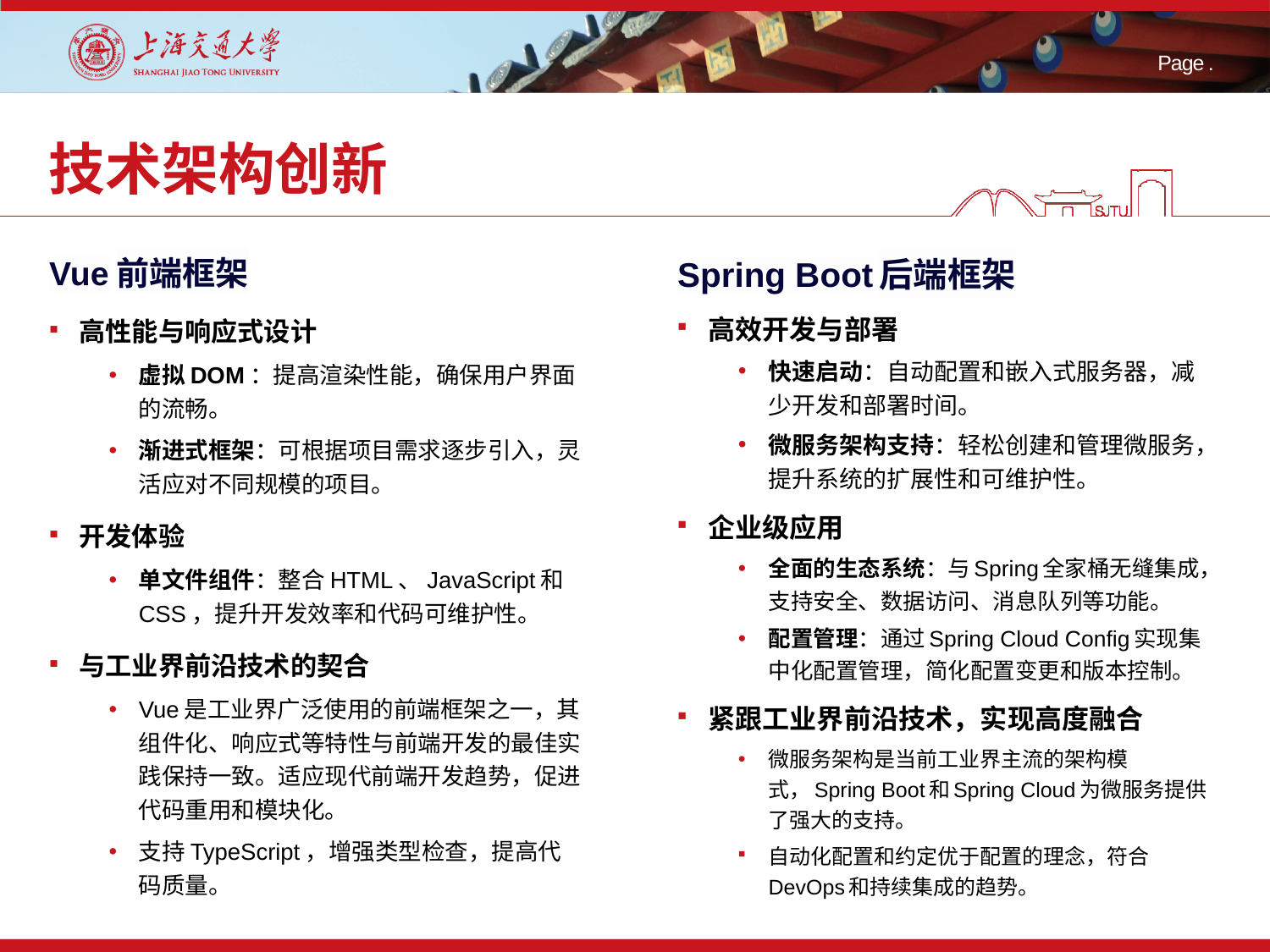

30
# 技术架构创新
Vue前端框架
高性能与响应式设计
虚拟DOM：提高渲染性能，确保用户界面的流畅。
渐进式框架：可根据项目需求逐步引入，灵活应对不同规模的项目。
开发体验
单文件组件：整合HTML、JavaScript和CSS，提升开发效率和代码可维护性。
与工业界前沿技术的契合
Vue是工业界广泛使用的前端框架之一，其组件化、响应式等特性与前端开发的最佳实践保持一致。适应现代前端开发趋势，促进代码重用和模块化。
支持TypeScript，增强类型检查，提高代码质量。
Spring Boot后端框架
高效开发与部署
快速启动：自动配置和嵌入式服务器，减少开发和部署时间。
微服务架构支持：轻松创建和管理微服务，提升系统的扩展性和可维护性。
企业级应用
全面的生态系统：与Spring全家桶无缝集成，支持安全、数据访问、消息队列等功能。
配置管理：通过Spring Cloud Config实现集中化配置管理，简化配置变更和版本控制。
紧跟工业界前沿技术，实现高度融合
微服务架构是当前工业界主流的架构模式，Spring Boot和Spring Cloud为微服务提供了强大的支持。
自动化配置和约定优于配置的理念，符合DevOps和持续集成的趋势。